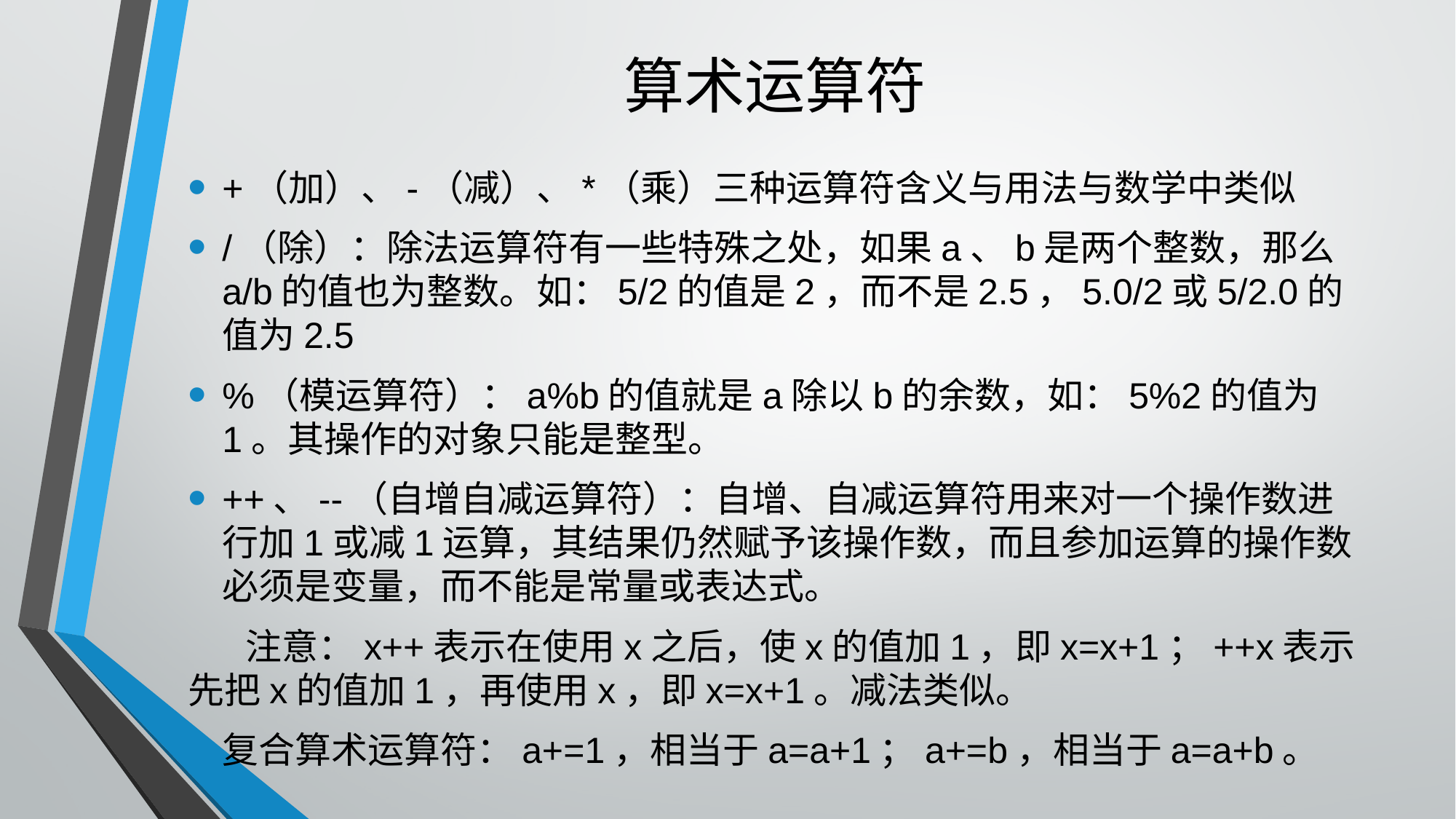

# 算术运算符
+（加）、-（减）、*（乘）三种运算符含义与用法与数学中类似
/（除）：除法运算符有一些特殊之处，如果a、b是两个整数，那么a/b的值也为整数。如：5/2的值是2，而不是2.5，5.0/2或5/2.0的值为2.5
%（模运算符）：a%b的值就是a除以b的余数，如：5%2的值为1。其操作的对象只能是整型。
++、--（自增自减运算符）：自增、自减运算符用来对一个操作数进行加1或减1运算，其结果仍然赋予该操作数，而且参加运算的操作数必须是变量，而不能是常量或表达式。
      注意：x++表示在使用x之后，使x的值加1，即x=x+1；++x表示先把x的值加1，再使用x，即x=x+1。减法类似。
复合算术运算符：a+=1，相当于a=a+1；a+=b，相当于a=a+b。